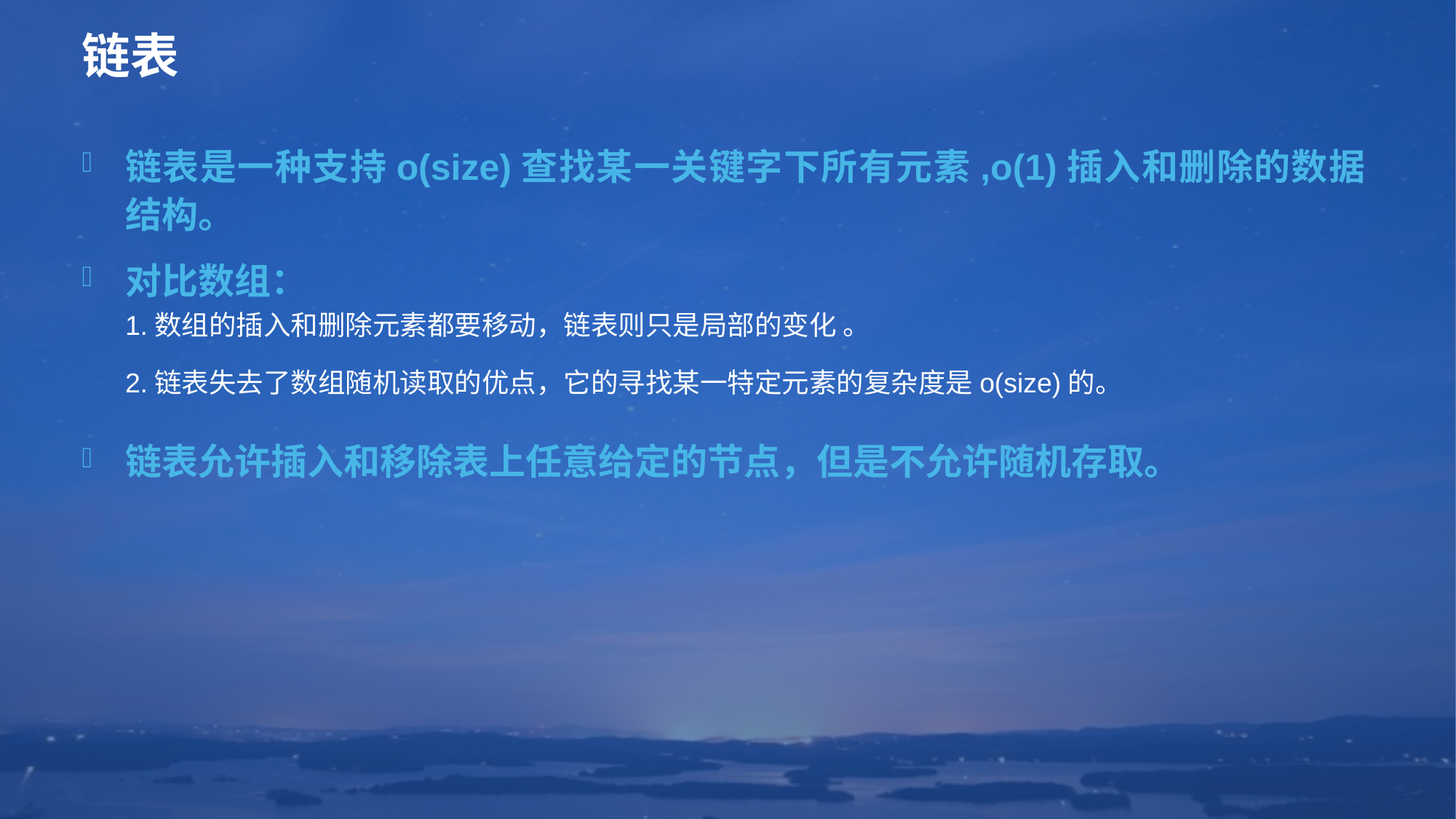

# 链表
链表是一种支持o(size)查找某一关键字下所有元素,o(1)插入和删除的数据结构。
对比数组：
1.数组的插入和删除元素都要移动，链表则只是局部的变化 。
2.链表失去了数组随机读取的优点，它的寻找某一特定元素的复杂度是o(size)的。
链表允许插入和移除表上任意给定的节点，但是不允许随机存取。